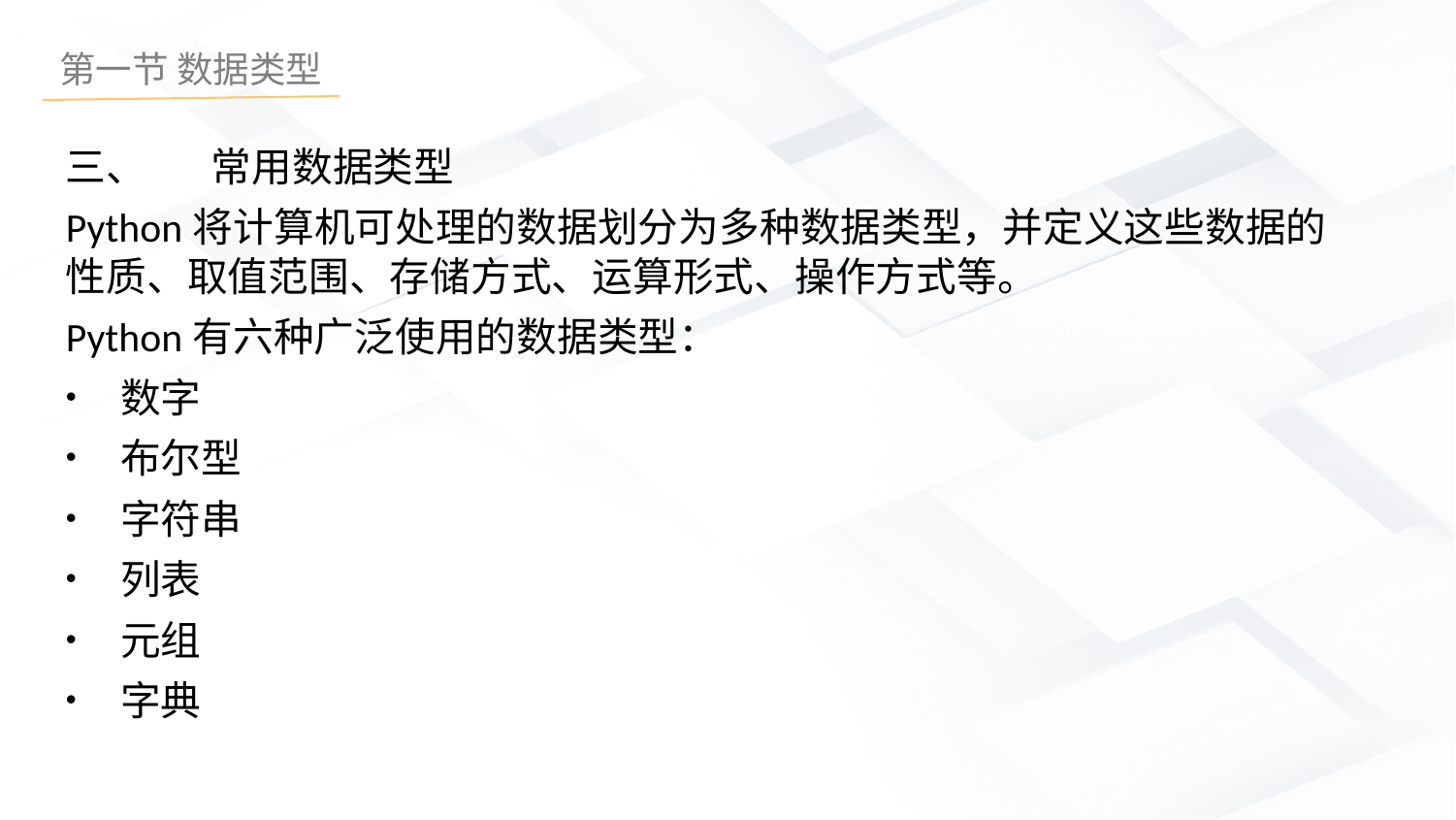

三、	常用数据类型
Python将计算机可处理的数据划分为多种数据类型，并定义这些数据的性质、取值范围、存储方式、运算形式、操作方式等。
Python有六种广泛使用的数据类型：
数字
布尔型
字符串
列表
元组
字典